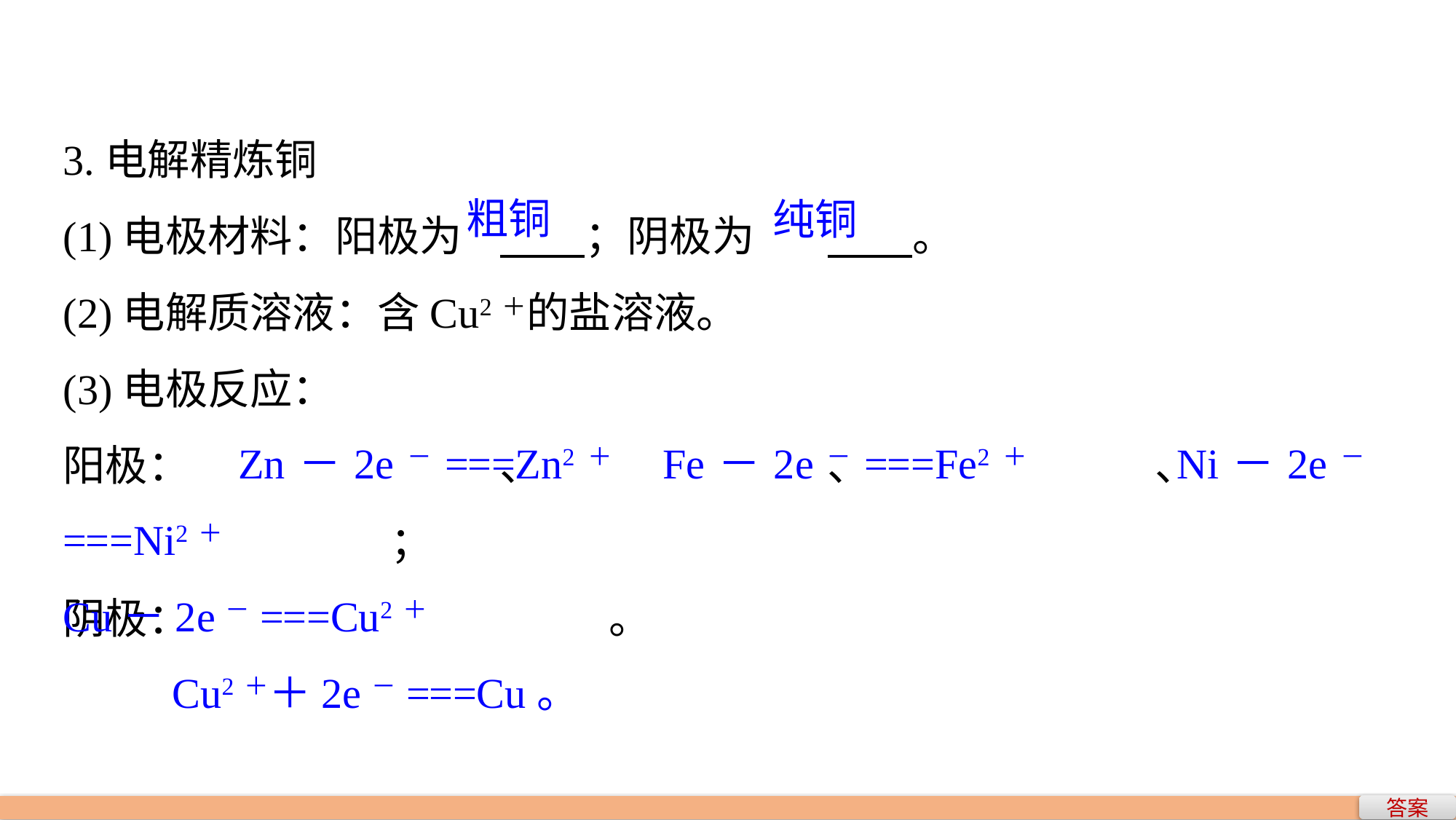

3.电解精炼铜
(1)电极材料：阳极为	　　；阴极为	　　。
(2)电解质溶液：含Cu2＋的盐溶液。
(3)电极反应：
阳极：			、			、			、
			；
阴极：				。
粗铜
纯铜
             Zn－2e－===Zn2＋   Fe－2e－===Fe2＋           Ni－2e－===Ni2＋
Cu－2e－===Cu2＋
	Cu2＋＋2e－===Cu。
答案